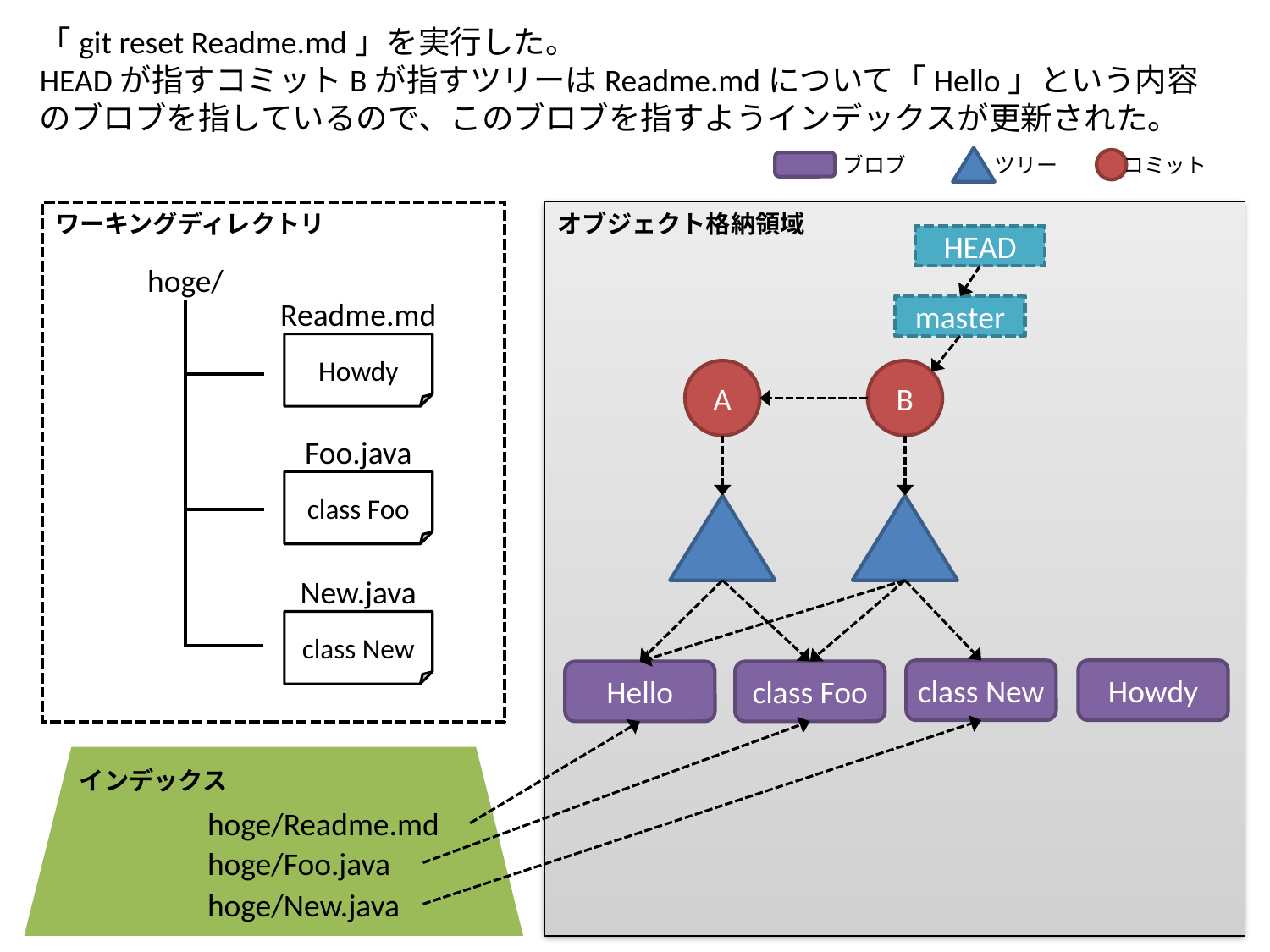

「git reset Readme.md」を実行した。
HEADが指すコミットBが指すツリーはReadme.mdについて「Hello」という内容のブロブを指しているので、このブロブを指すようインデックスが更新された。
ブロブ
ツリー

コミット

オブジェクト格納領域
ワーキングディレクトリ
HEAD
hoge/
Readme.md
master
Howdy

A
B
Foo.java
class Foo

New.java
class New

class New
Howdy
Hello
class Foo
 インデックス
hoge/Readme.md
hoge/Foo.java
hoge/New.java